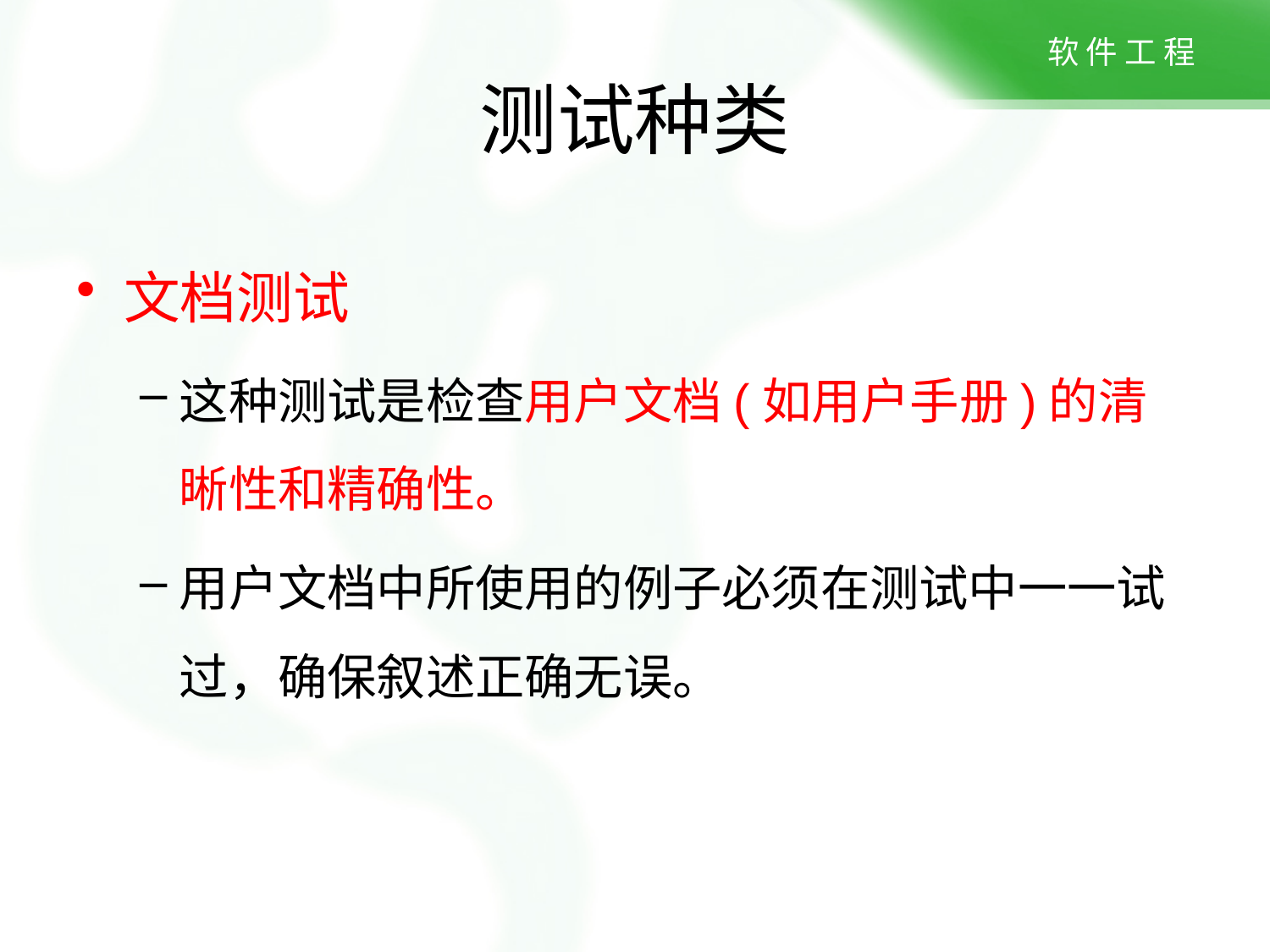

# 测试种类
文档测试
这种测试是检查用户文档(如用户手册)的清晰性和精确性。
用户文档中所使用的例子必须在测试中一一试过，确保叙述正确无误。